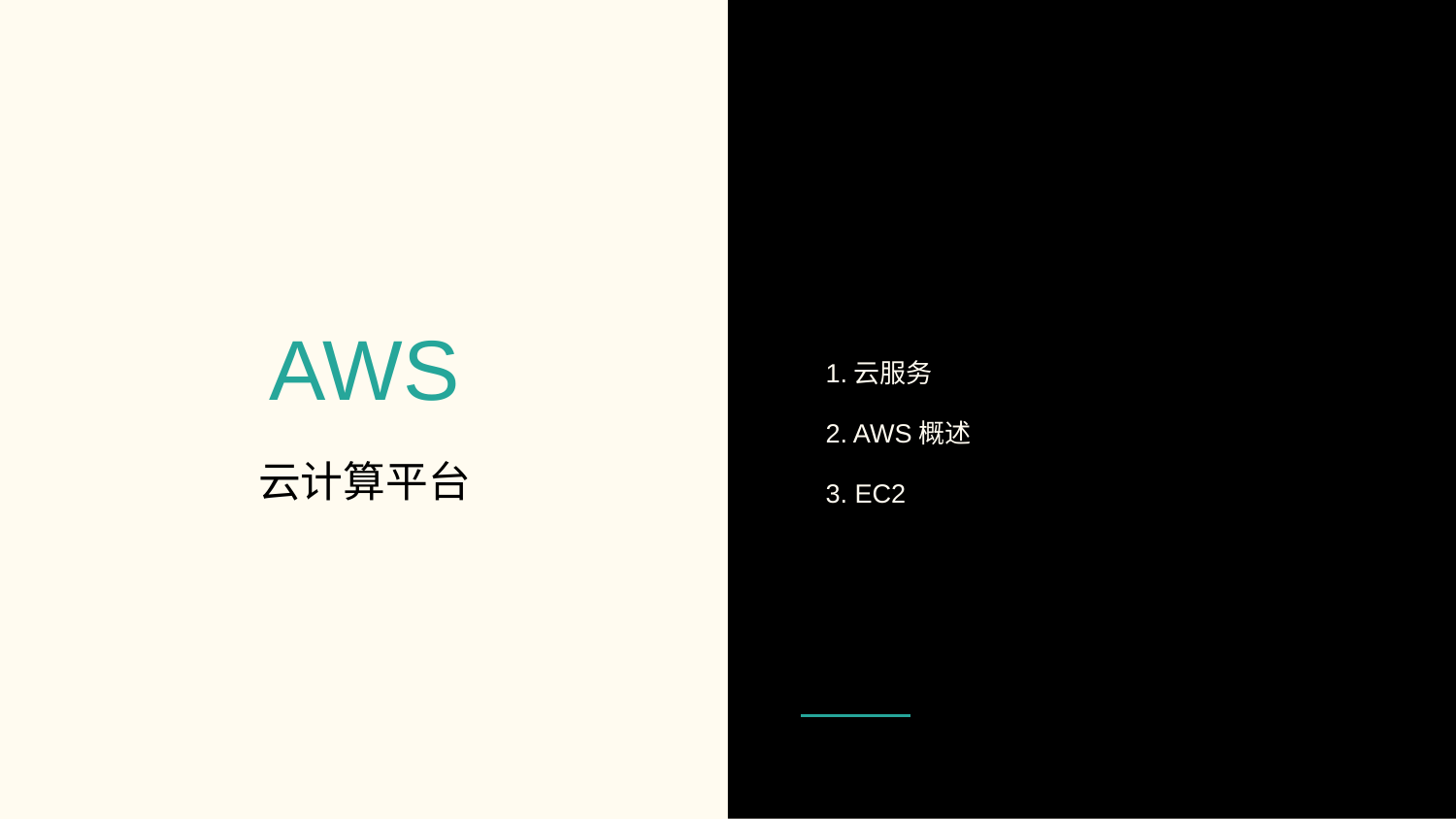

1.云服务
2. AWS概述
3. EC2
# AWS
云计算平台